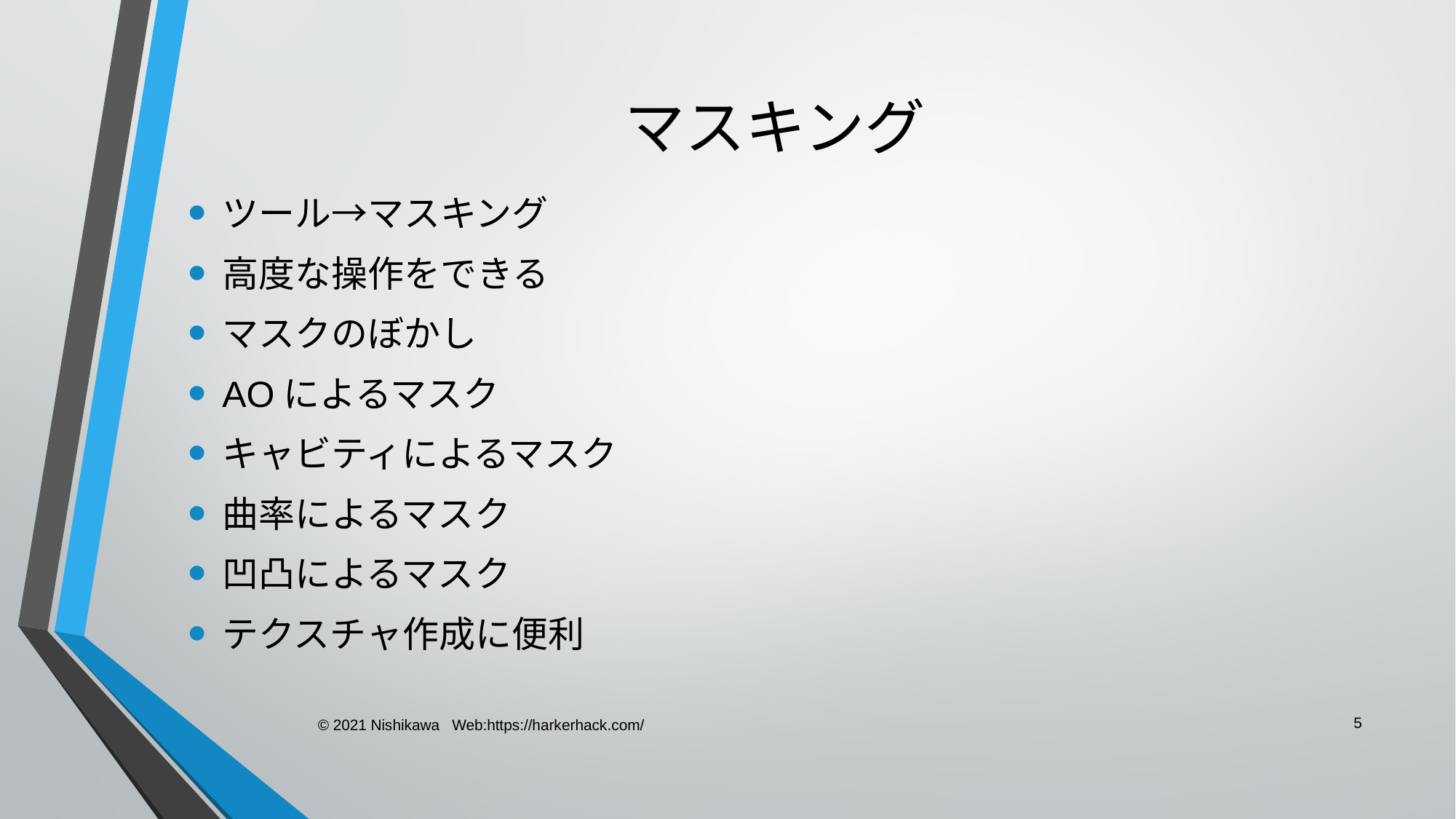

# マスキング
ツール→マスキング
高度な操作をできる
マスクのぼかし
AOによるマスク
キャビティによるマスク
曲率によるマスク
凹凸によるマスク
テクスチャ作成に便利
5
© 2021 Nishikawa   Web:https://harkerhack.com/